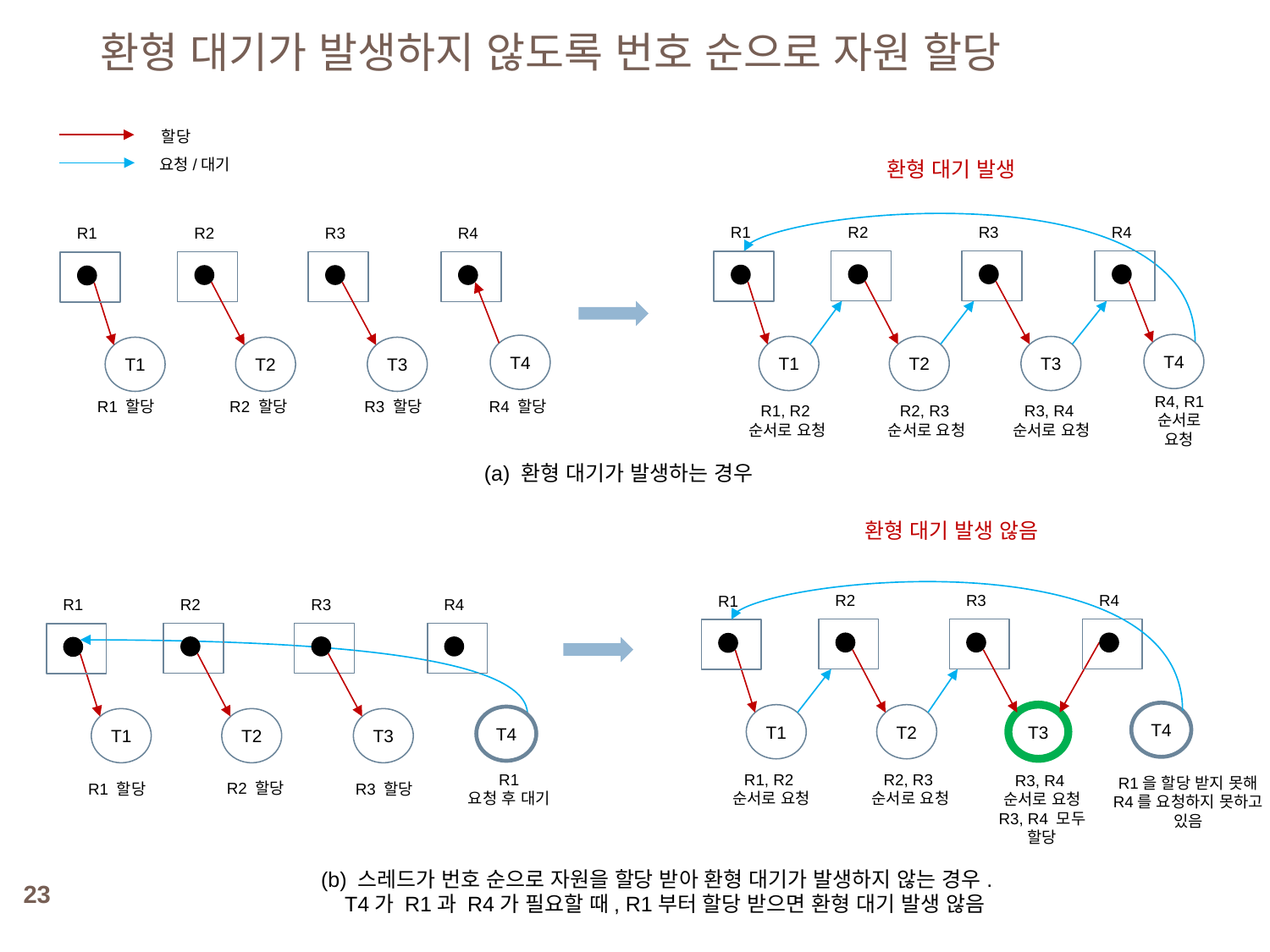

환형 대기가 발생하지 않도록 번호 순으로 자원 할당
할당
요청/대기
환형 대기 발생
R2

R3

R4

R1

R2

R3

R4

R1

T4
T4
T1
T2
T3
T1
T2
T3
R1 할당
R2 할당
R3 할당
R4 할당
R1, R2
순서로 요청
R2, R3
순서로 요청
R3, R4
순서로 요청
R4, R1 순서로 요청
(a) 환형 대기가 발생하는 경우
환형 대기 발생 않음
R2

R3

R4

R1

R2

R3

R4

R1

T4
T1
T2
T3
T4
T1
T2
T3
R1 할당
R3 할당
R1
요청 후 대기
R1, R2
순서로 요청
R2, R3
순서로 요청
R3, R4
순서로 요청
R3, R4 모두 할당
R2 할당

R1을 할당 받지 못해
R4를 요청하지 못하고 있음
(b) 스레드가 번호 순으로 자원을 할당 받아 환형 대기가 발생하지 않는 경우.
    T4가 R1과 R4가 필요할 때, R1부터 할당 받으면 환형 대기 발생 않음
23